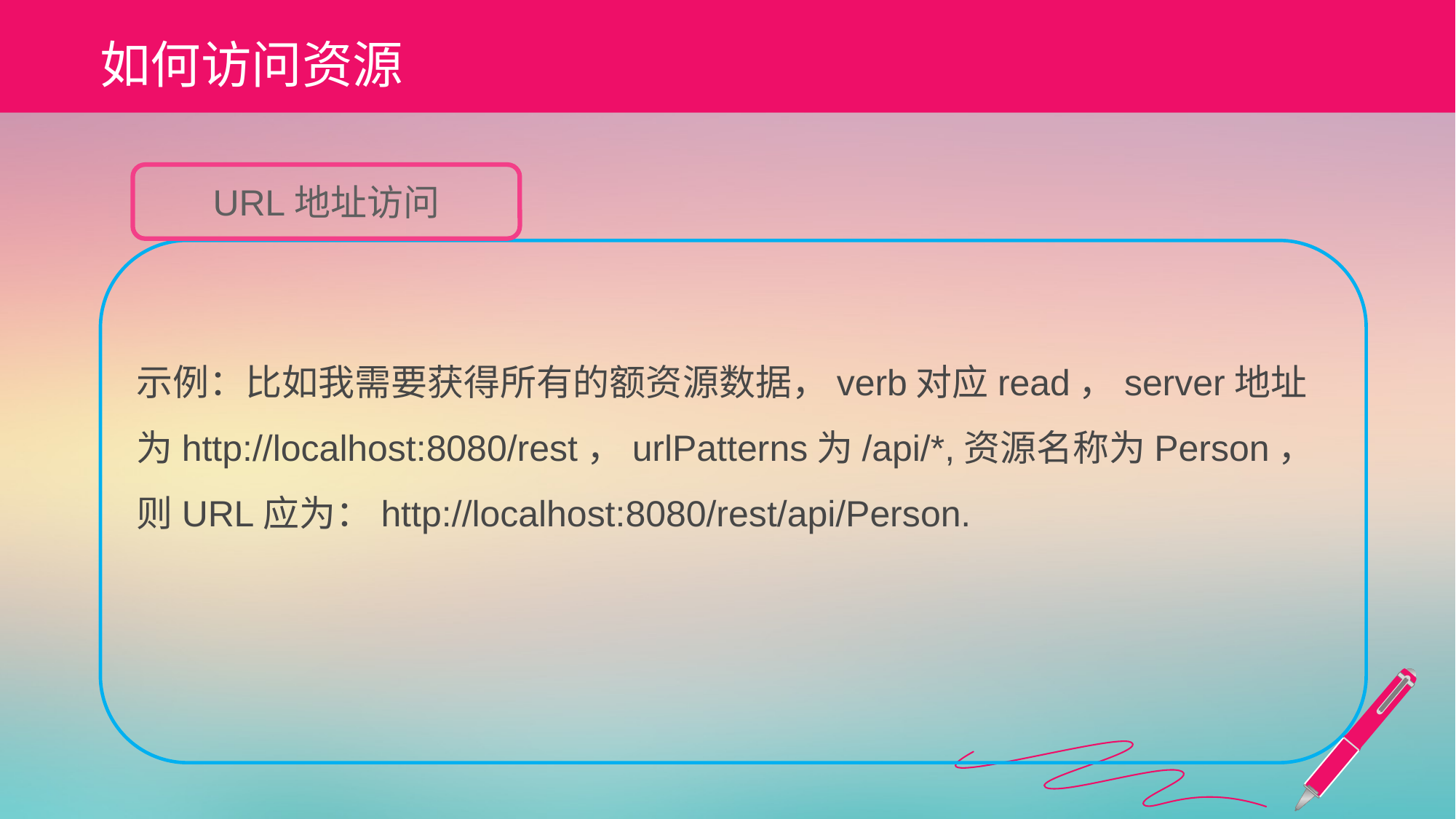

# 如何访问资源
URL地址访问
示例：比如我需要获得所有的额资源数据，verb对应read，server地址为http://localhost:8080/rest，urlPatterns为/api/*,资源名称为Person，则URL应为：http://localhost:8080/rest/api/Person.